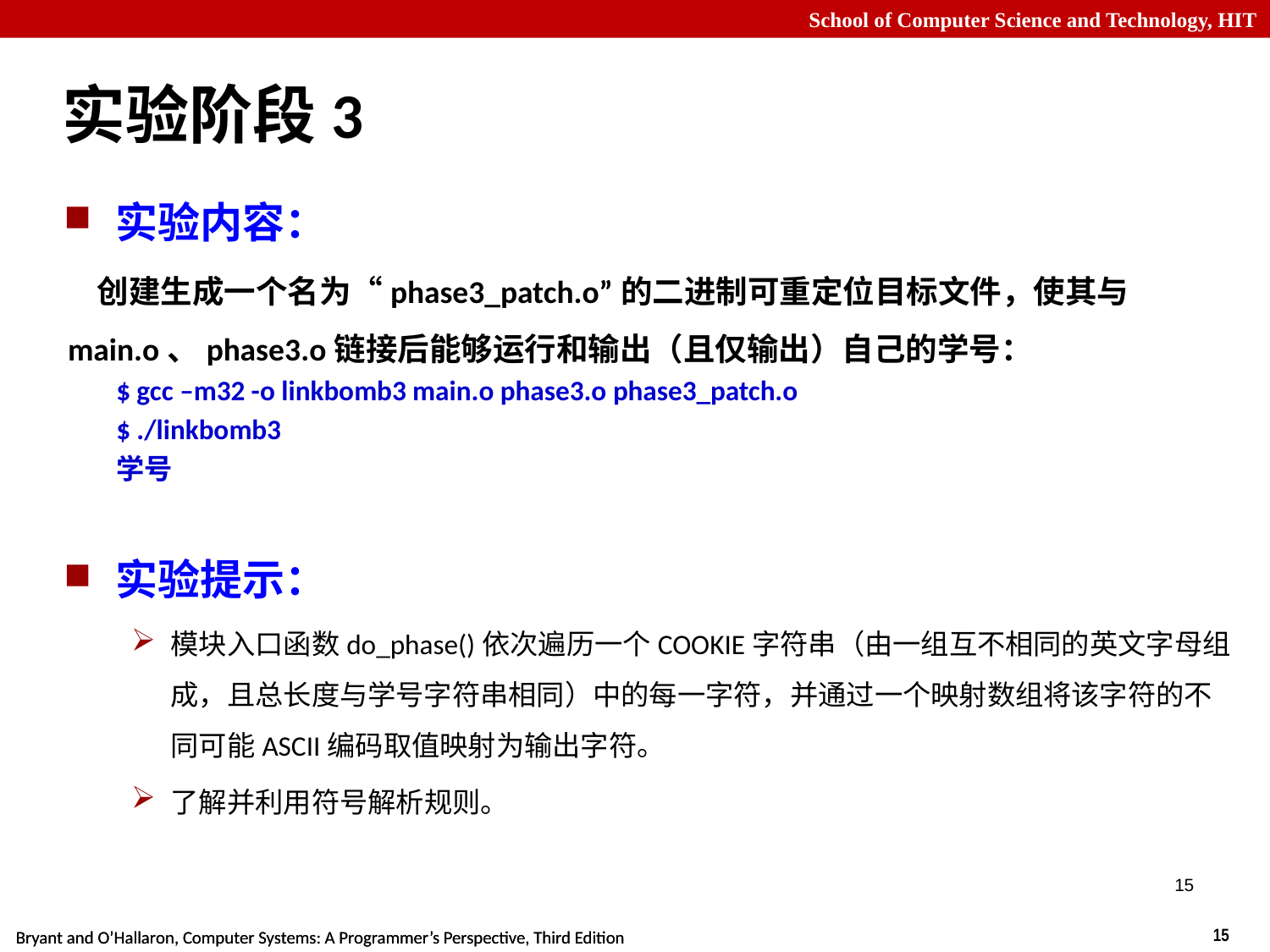

# 实验阶段3
实验内容：
   创建生成一个名为“phase3_patch.o”的二进制可重定位目标文件，使其与main.o、phase3.o链接后能够运行和输出（且仅输出）自己的学号：
$ gcc –m32 -o linkbomb3 main.o phase3.o phase3_patch.o
$ ./linkbomb3
学号

实验提示：
模块入口函数do_phase()依次遍历一个COOKIE字符串（由一组互不相同的英文字母组成，且总长度与学号字符串相同）中的每一字符，并通过一个映射数组将该字符的不同可能ASCII编码取值映射为输出字符。
了解并利用符号解析规则。

15